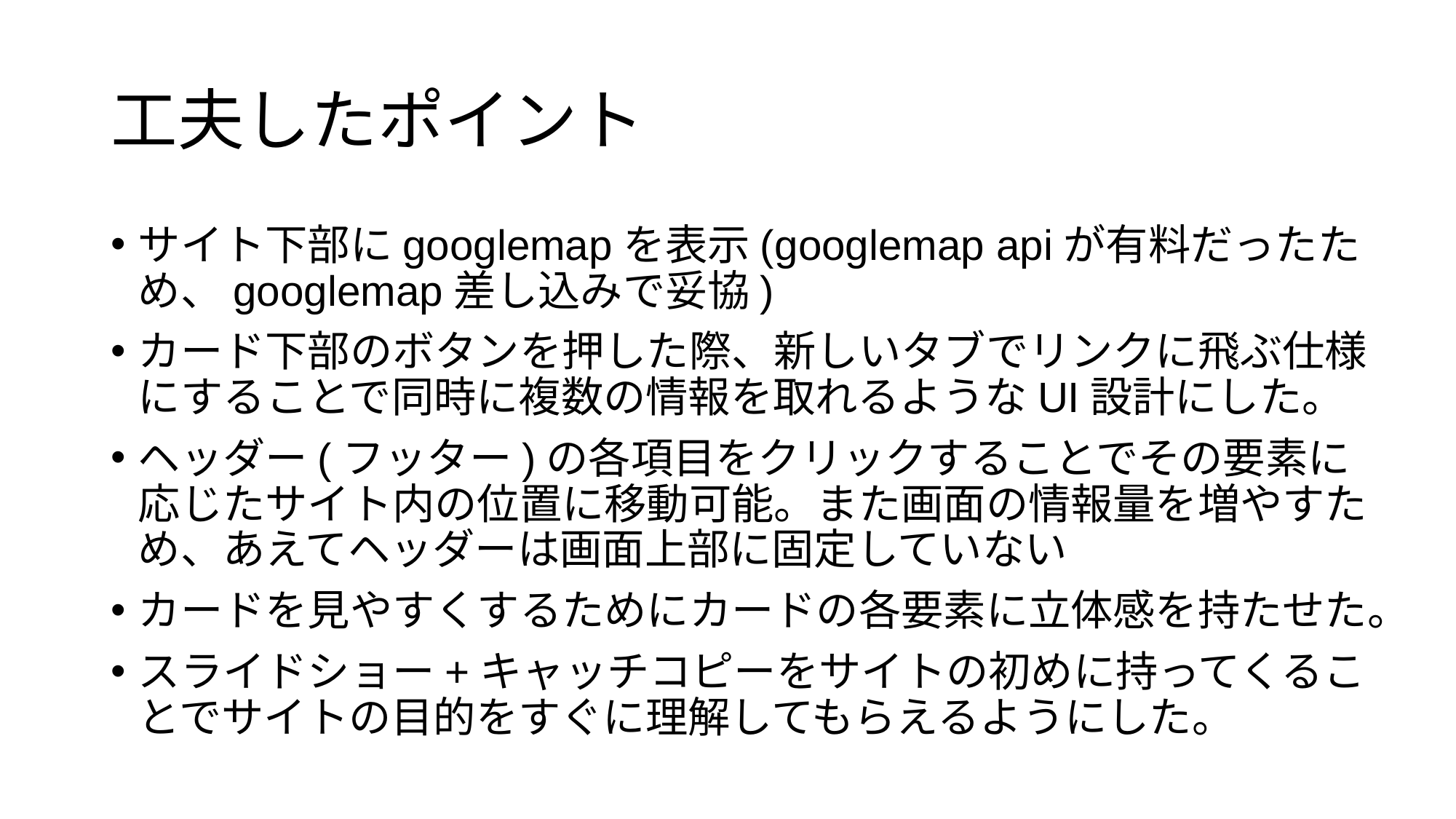

# 工夫したポイント
サイト下部にgooglemapを表示(googlemap apiが有料だったため、googlemap差し込みで妥協)
カード下部のボタンを押した際、新しいタブでリンクに飛ぶ仕様にすることで同時に複数の情報を取れるようなUI設計にした。
ヘッダー(フッター)の各項目をクリックすることでその要素に応じたサイト内の位置に移動可能。また画面の情報量を増やすため、あえてヘッダーは画面上部に固定していない
カードを見やすくするためにカードの各要素に立体感を持たせた。
スライドショー+キャッチコピーをサイトの初めに持ってくることでサイトの目的をすぐに理解してもらえるようにした。